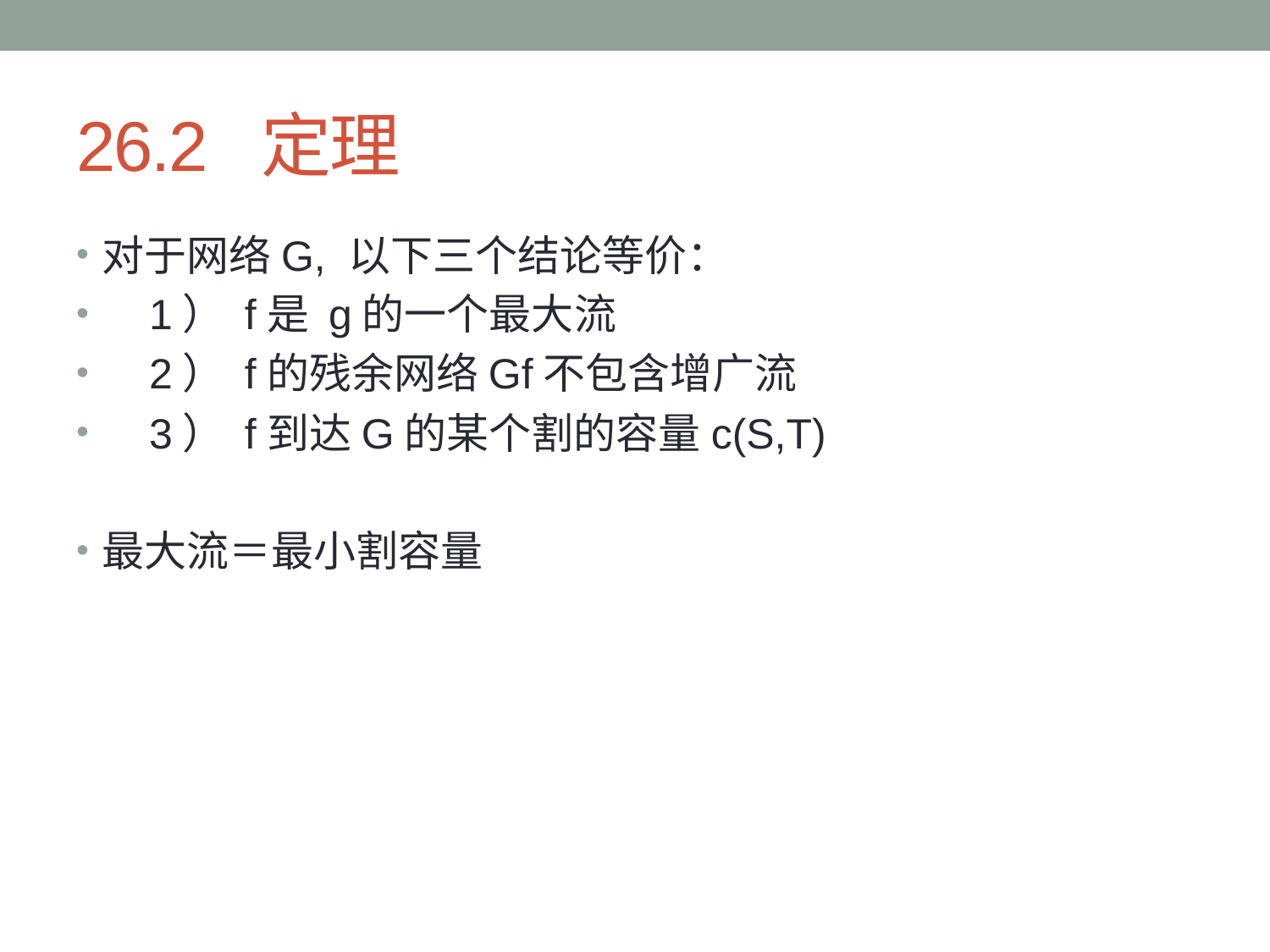

# 26.2  定理
对于网络G, 以下三个结论等价：
    1） f是 g的一个最大流
    2） f的残余网络Gf不包含增广流
    3） f到达G的某个割的容量c(S,T)

最大流＝最小割容量